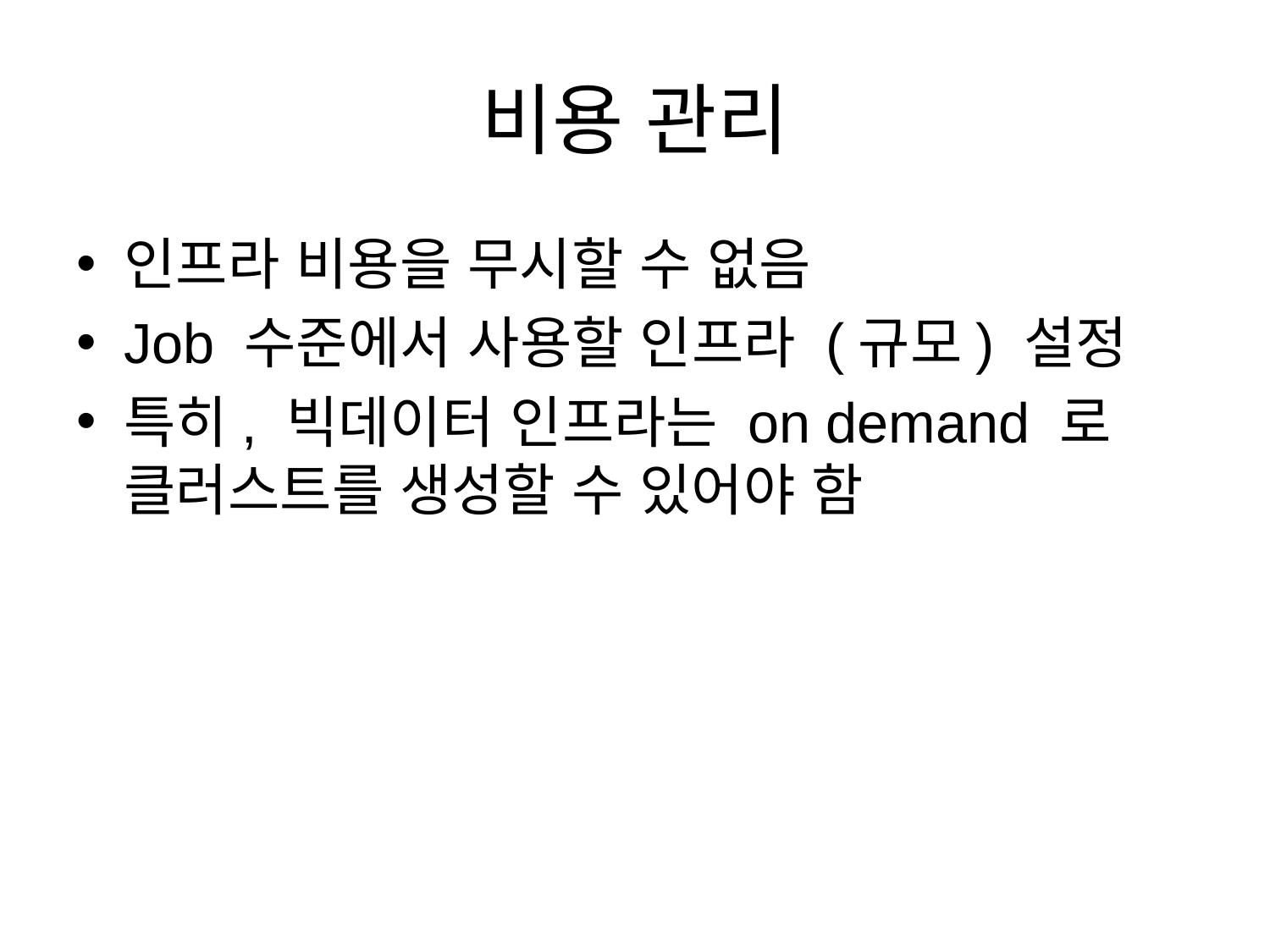

# 비용 관리
인프라 비용을 무시할 수 없음
Job 수준에서 사용할 인프라 (규모) 설정
특히, 빅데이터 인프라는 on demand 로 클러스트를 생성할 수 있어야 함